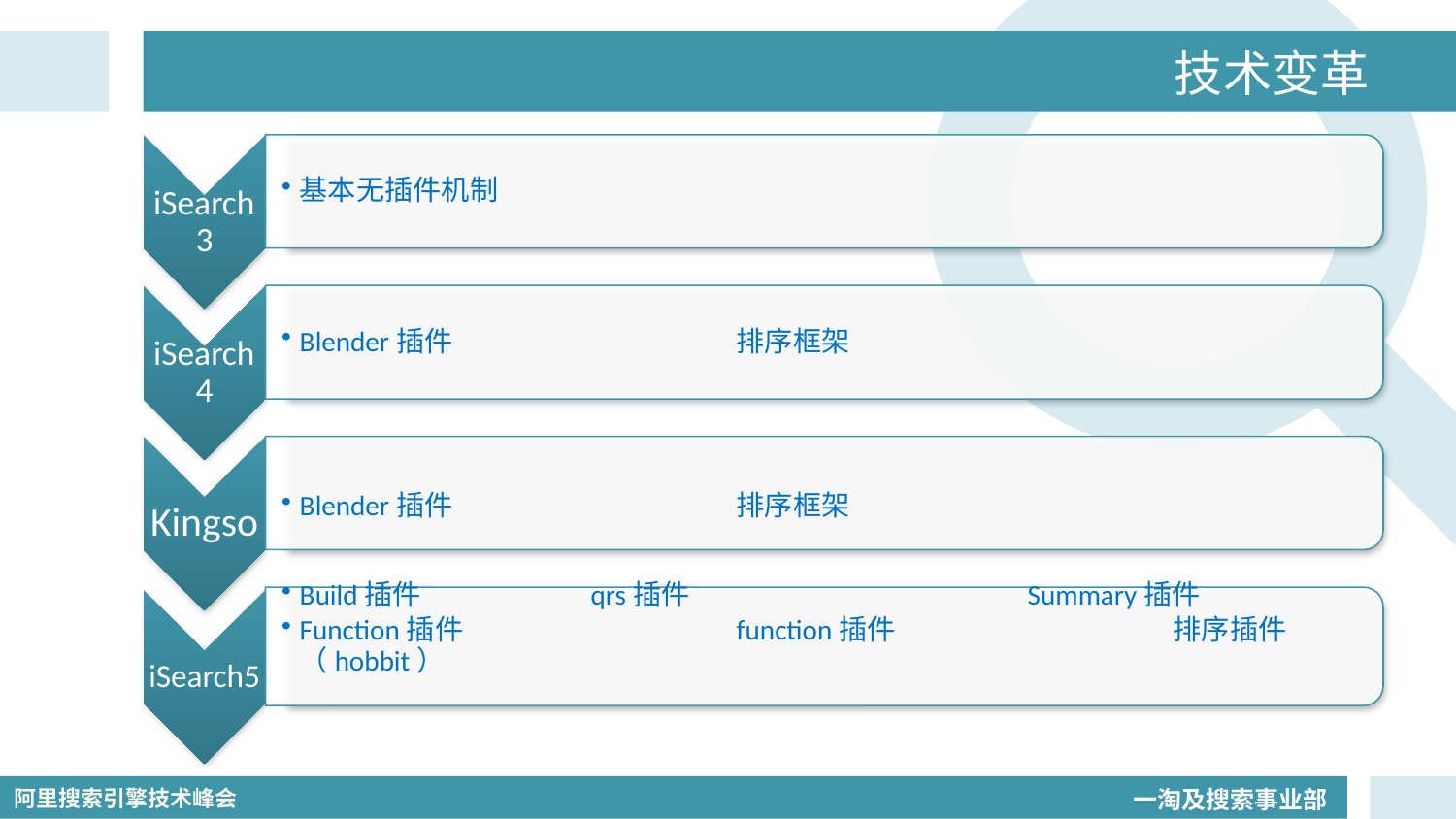

# 技术变革
iSearch3
基本无插件机制
iSearch4
Blender插件		排序框架
Kingso

Blender插件		排序框架
iSearch5
Build插件		qrs插件			Summary插件
Function插件		function插件		排序插件（hobbit）